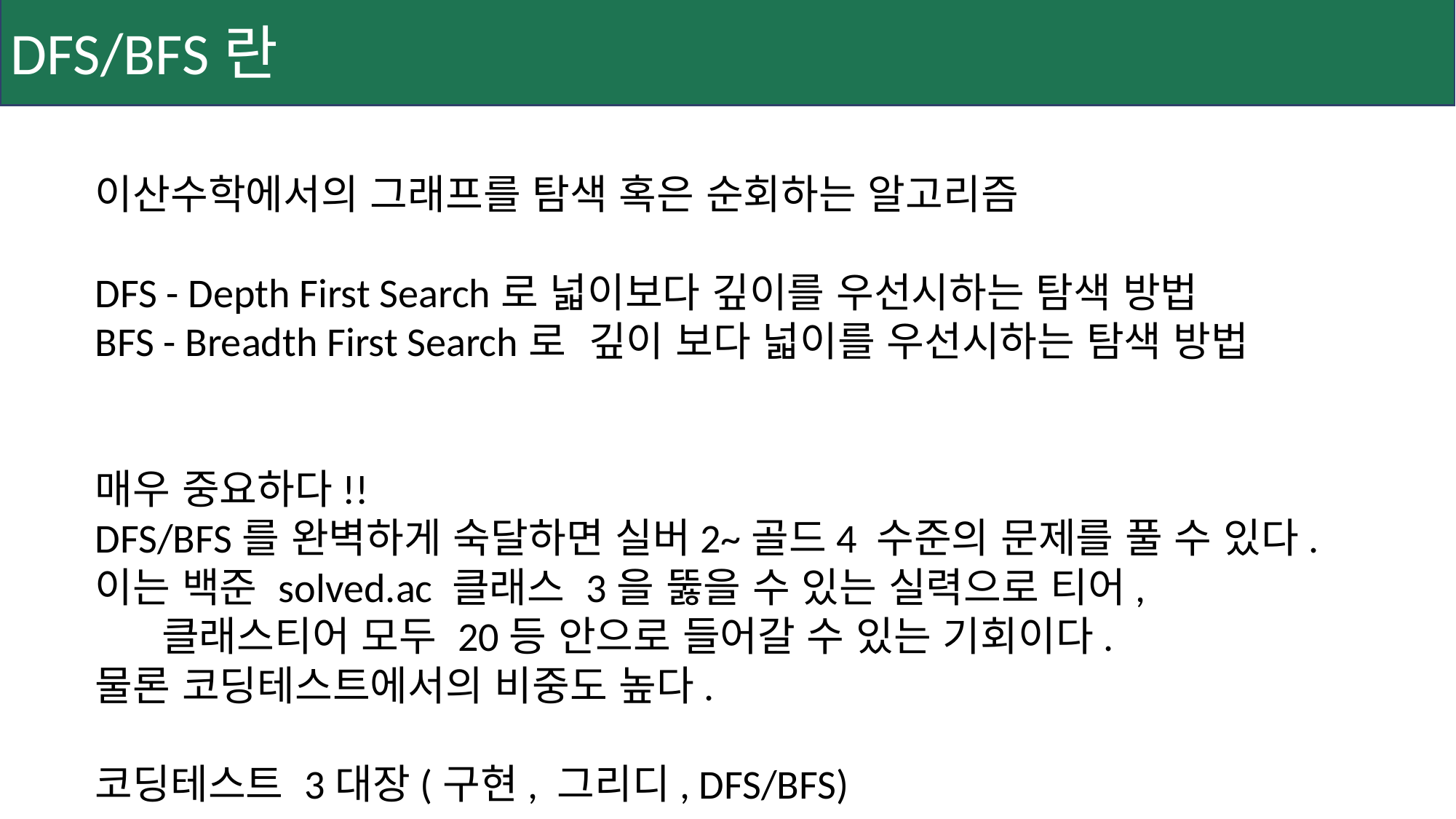

DFS/BFS란
이산수학에서의 그래프를 탐색 혹은 순회하는 알고리즘

DFS - Depth First Search로 넓이보다 깊이를 우선시하는 탐색 방법
BFS - Breadth First Search로  깊이 보다 넓이를 우선시하는 탐색 방법

매우 중요하다!!
DFS/BFS를 완벽하게 숙달하면 실버2~골드4 수준의 문제를 풀 수 있다.
이는 백준 solved.ac 클래스 3을 뚫을 수 있는 실력으로 티어, 클래스티어 모두 20등 안으로 들어갈 수 있는 기회이다.
물론 코딩테스트에서의 비중도 높다.

코딩테스트 3대장(구현, 그리디, DFS/BFS)